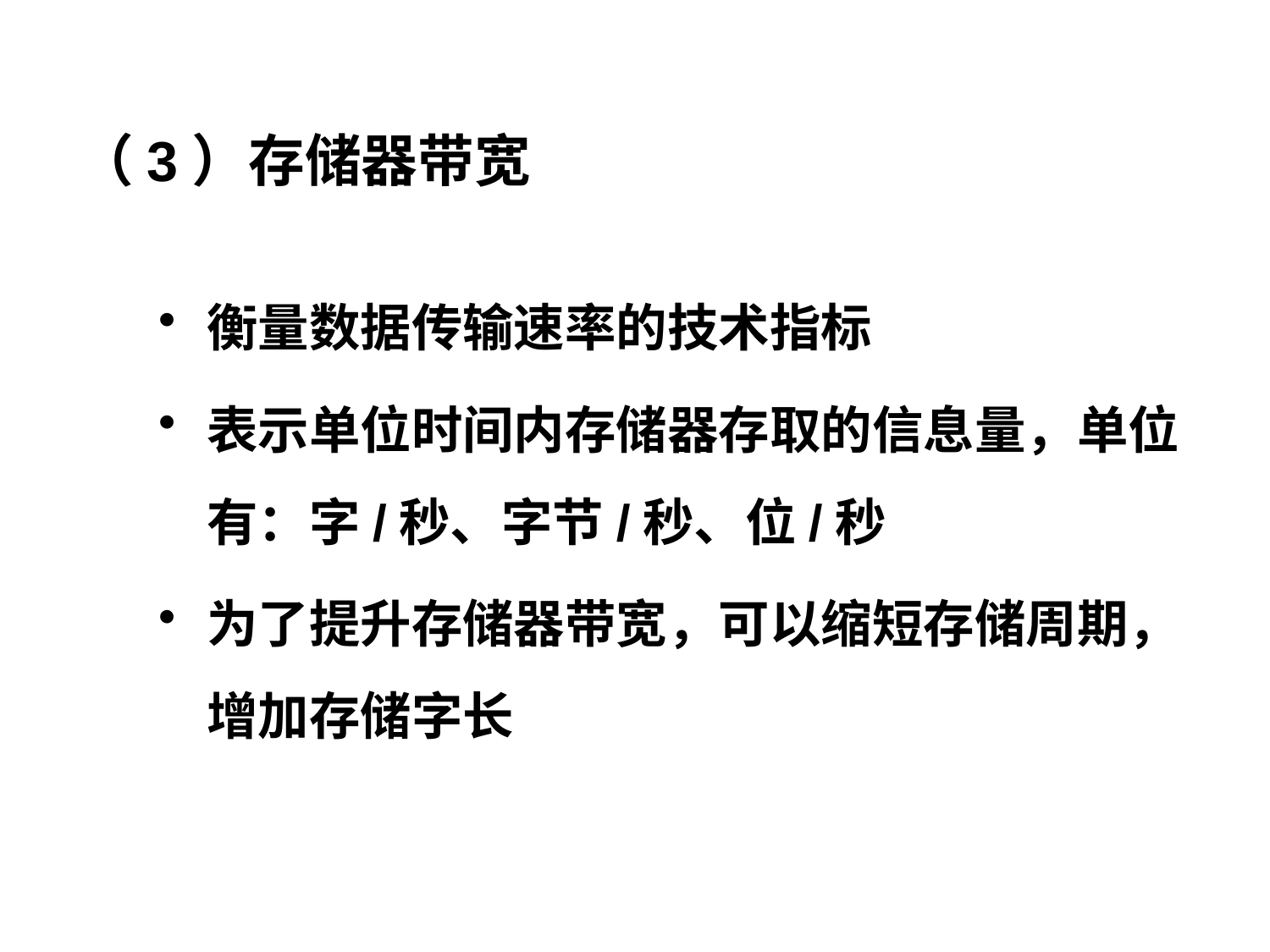

（3）存储器带宽

衡量数据传输速率的技术指标
表示单位时间内存储器存取的信息量，单位有：字/秒、字节/秒、位/秒
为了提升存储器带宽，可以缩短存储周期，增加存储字长